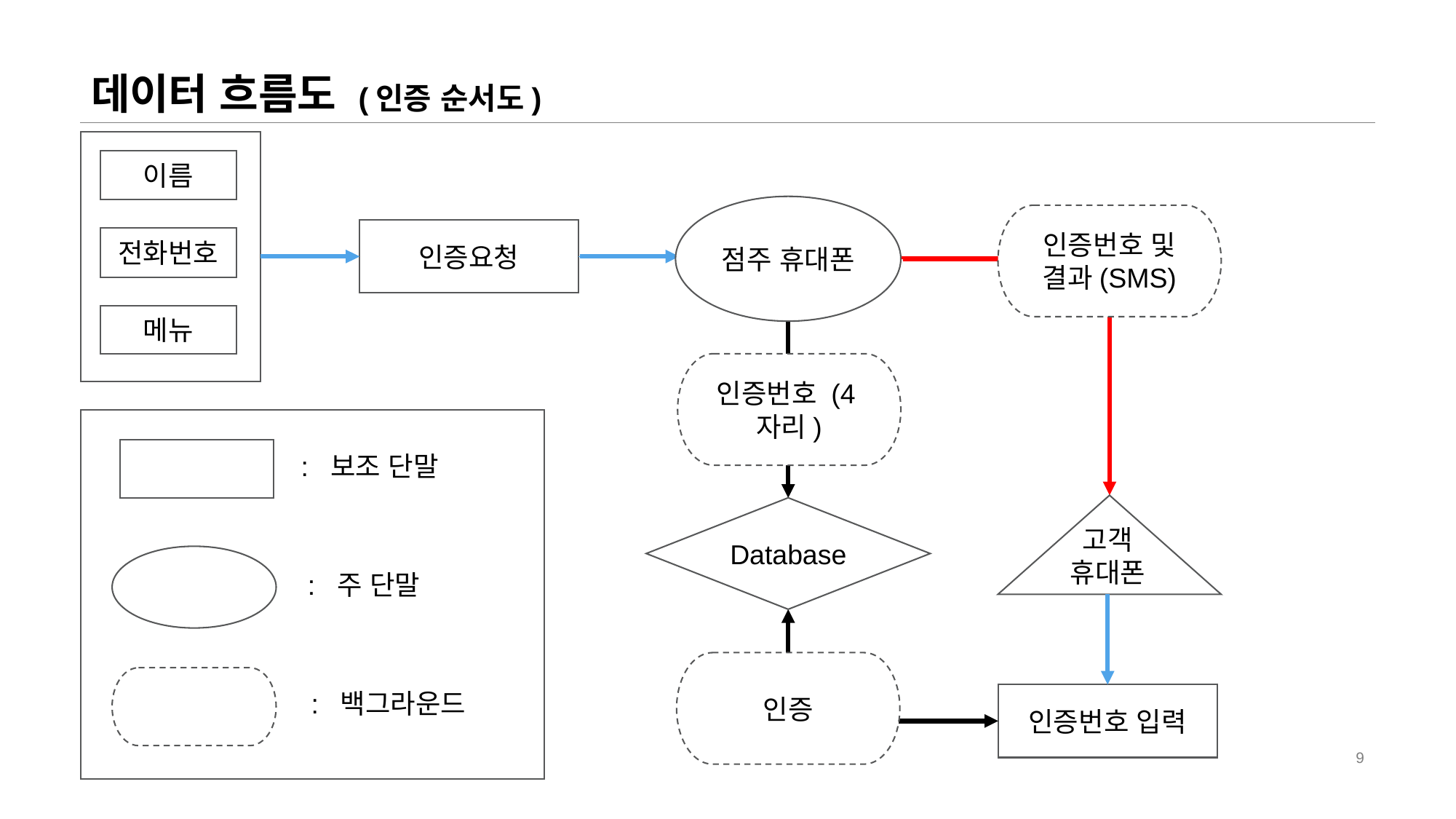

# 데이터 흐름도 (인증 순서도)

이름
점주 휴대폰
인증번호 및 결과(SMS)
인증요청
전화번호
메뉴
인증번호 (4자리)

:  보조 단말

Database
고객
휴대폰

:  주 단말
인증

:  백그라운드
인증번호 입력
9